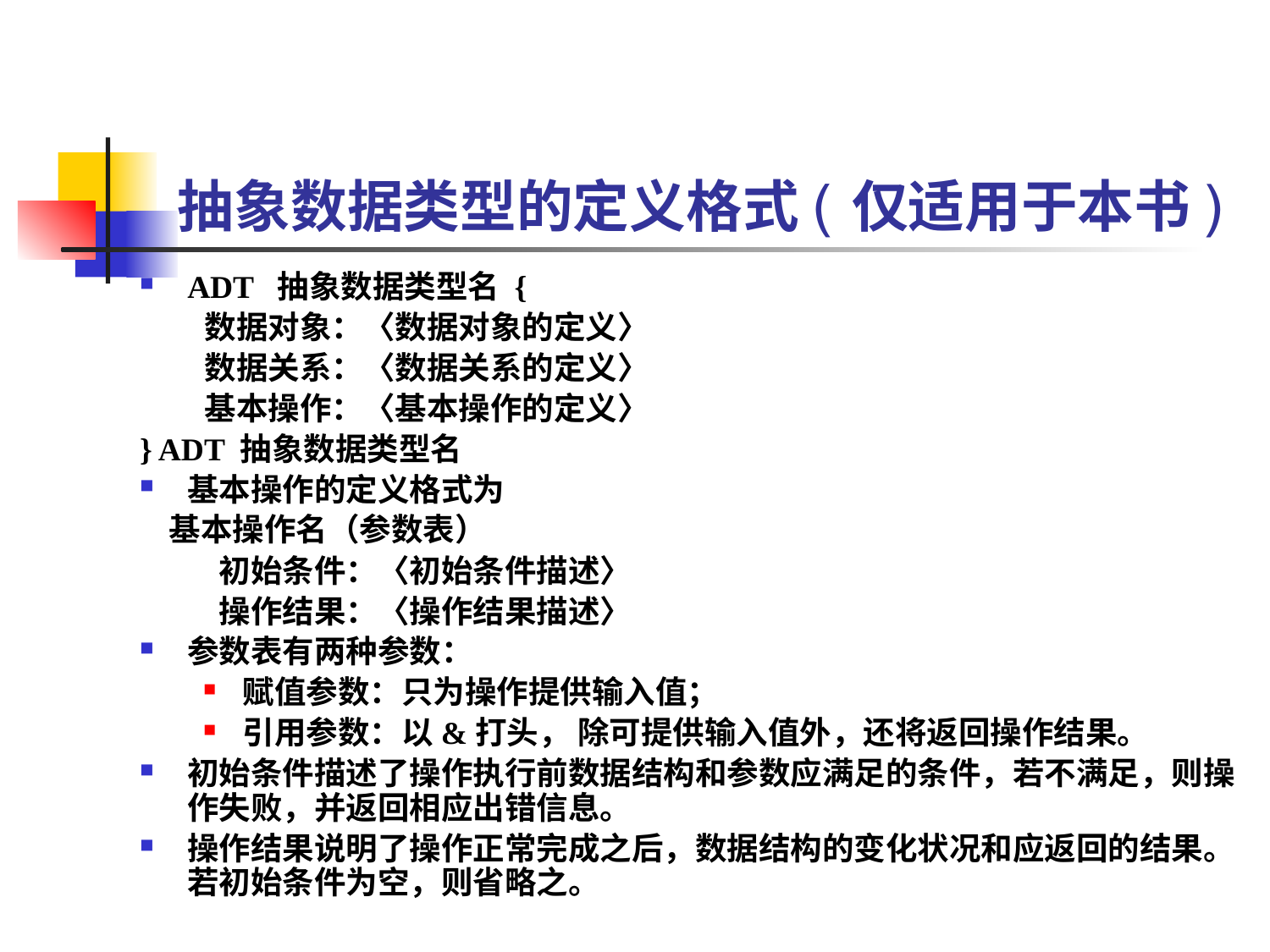

# 抽象数据类型的定义格式(仅适用于本书)
ADT  抽象数据类型名 {
        数据对象：〈数据对象的定义〉
        数据关系：〈数据关系的定义〉
        基本操作：〈基本操作的定义〉
} ADT 抽象数据类型名
基本操作的定义格式为
   基本操作名（参数表）
          初始条件：〈初始条件描述〉
          操作结果：〈操作结果描述〉
参数表有两种参数：
赋值参数：只为操作提供输入值；
引用参数：以&打头， 除可提供输入值外，还将返回操作结果。
初始条件描述了操作执行前数据结构和参数应满足的条件，若不满足，则操作失败，并返回相应出错信息。
操作结果说明了操作正常完成之后，数据结构的变化状况和应返回的结果。若初始条件为空，则省略之。